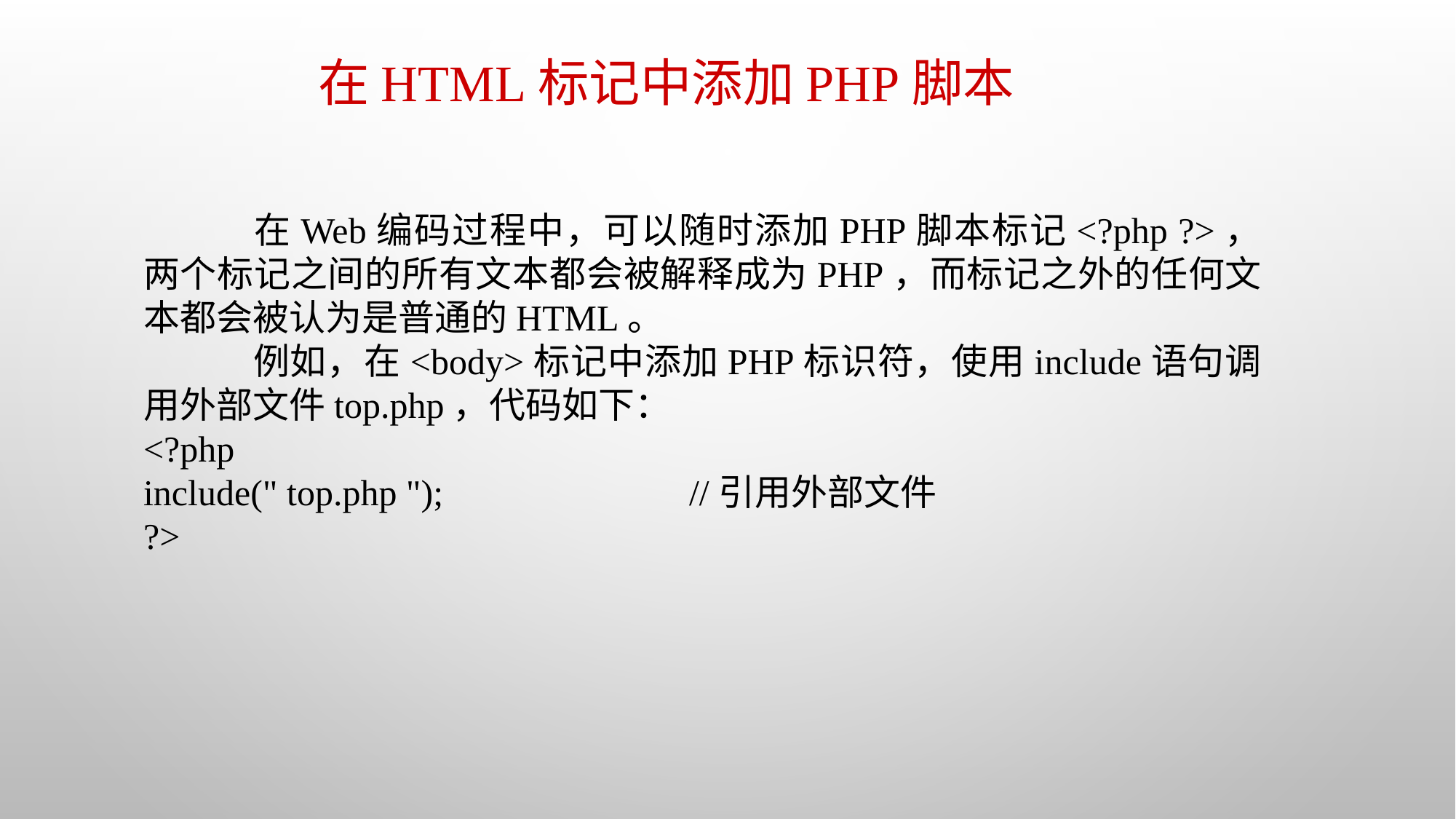

在HTML标记中添加PHP脚本
	在Web编码过程中，可以随时添加PHP脚本标记<?php ?>，两个标记之间的所有文本都会被解释成为PHP，而标记之外的任何文本都会被认为是普通的HTML。
	例如，在<body>标记中添加PHP标识符，使用include语句调用外部文件top.php，代码如下：
<?php
include(" top.php ");			//引用外部文件
?>